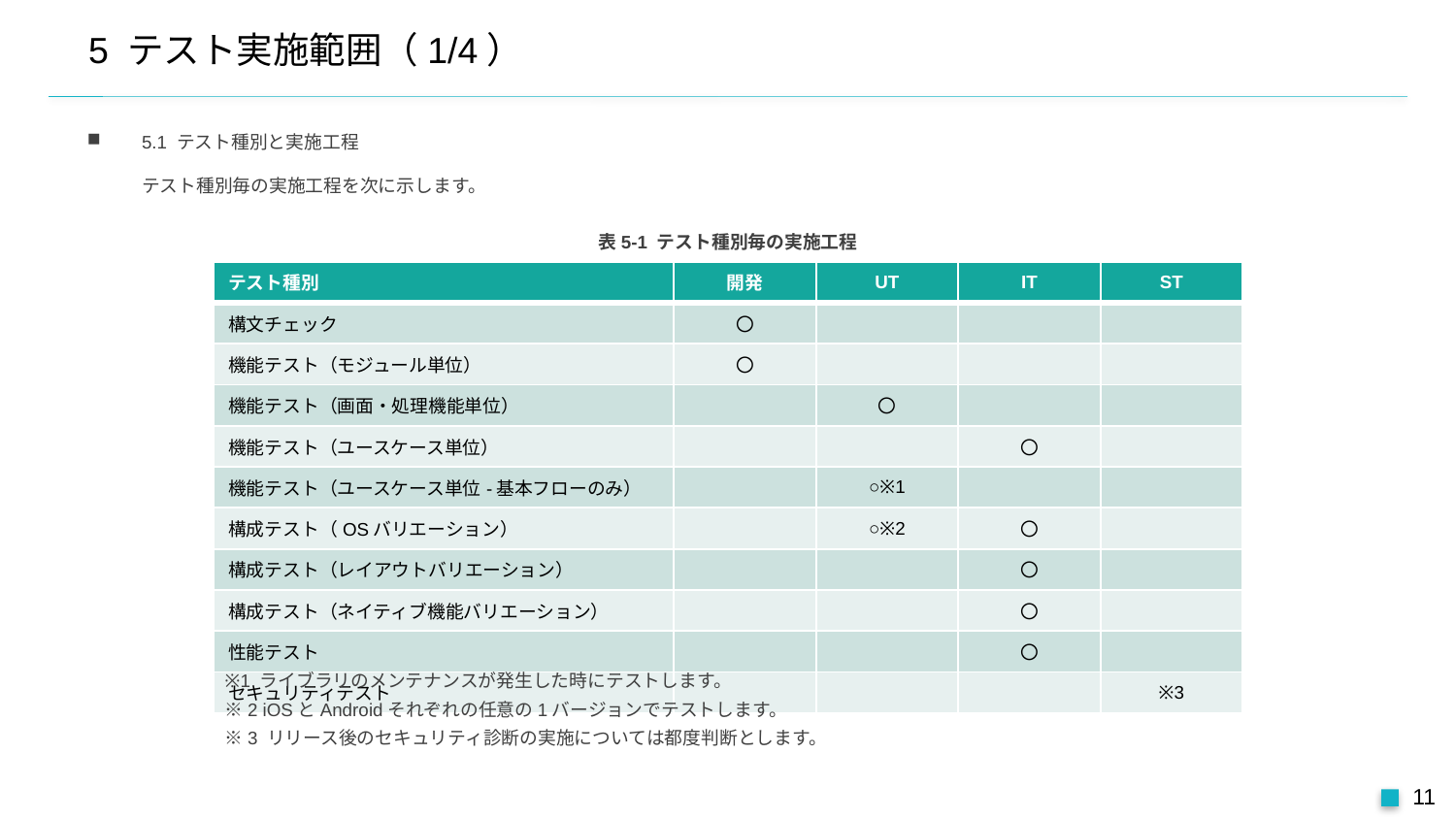

# 5 テスト実施範囲（1/4）
5.1 テスト種別と実施工程
テスト種別毎の実施工程を次に示します。

表5-1 テスト種別毎の実施工程
| テスト種別 | 開発 | UT | IT | ST |
| --- | --- | --- | --- | --- |
| 構文チェック | 〇 |  |  |  |
| 機能テスト（モジュール単位） | 〇 |  |  |  |
| 機能テスト（画面・処理機能単位） |  | 〇 |  |  |
| 機能テスト（ユースケース単位） |  |  | 〇 |  |
| 機能テスト（ユースケース単位-基本フローのみ） |  | ○※1 |  |  |
| 構成テスト（OSバリエーション） |  | ○※2 | 〇 |  |
| 構成テスト（レイアウトバリエーション） |  |  | 〇 |  |
| 構成テスト（ネイティブ機能バリエーション） |  |  | 〇 |  |
| 性能テスト |  |  | 〇 |  |
| セキュリティテスト |  |  |  | ※3 |
※1 ライブラリのメンテナンスが発生した時にテストします。
※2 iOSとAndroidそれぞれの任意の1バージョンでテストします。
※3 リリース後のセキュリティ診断の実施については都度判断とします。